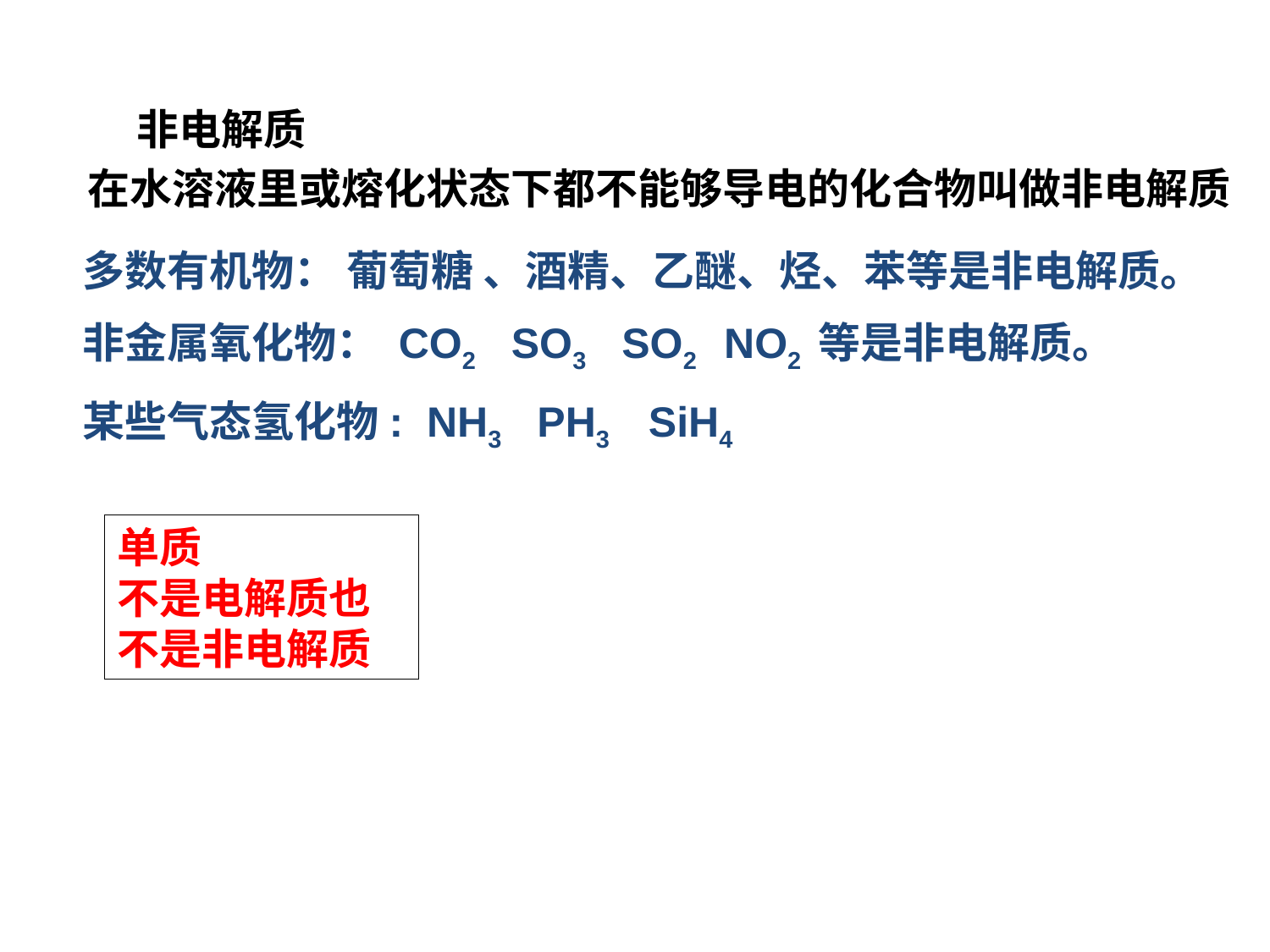

非电解质
在水溶液里或熔化状态下都不能够导电的化合物叫做非电解质
多数有机物： 葡萄糖 、酒精、乙醚、烃、苯等是非电解质。
非金属氧化物： CO2   SO3   SO2    NO2 等是非电解质。
某些气态氢化物:  NH3   PH3     SiH4
单质
不是电解质也不是非电解质